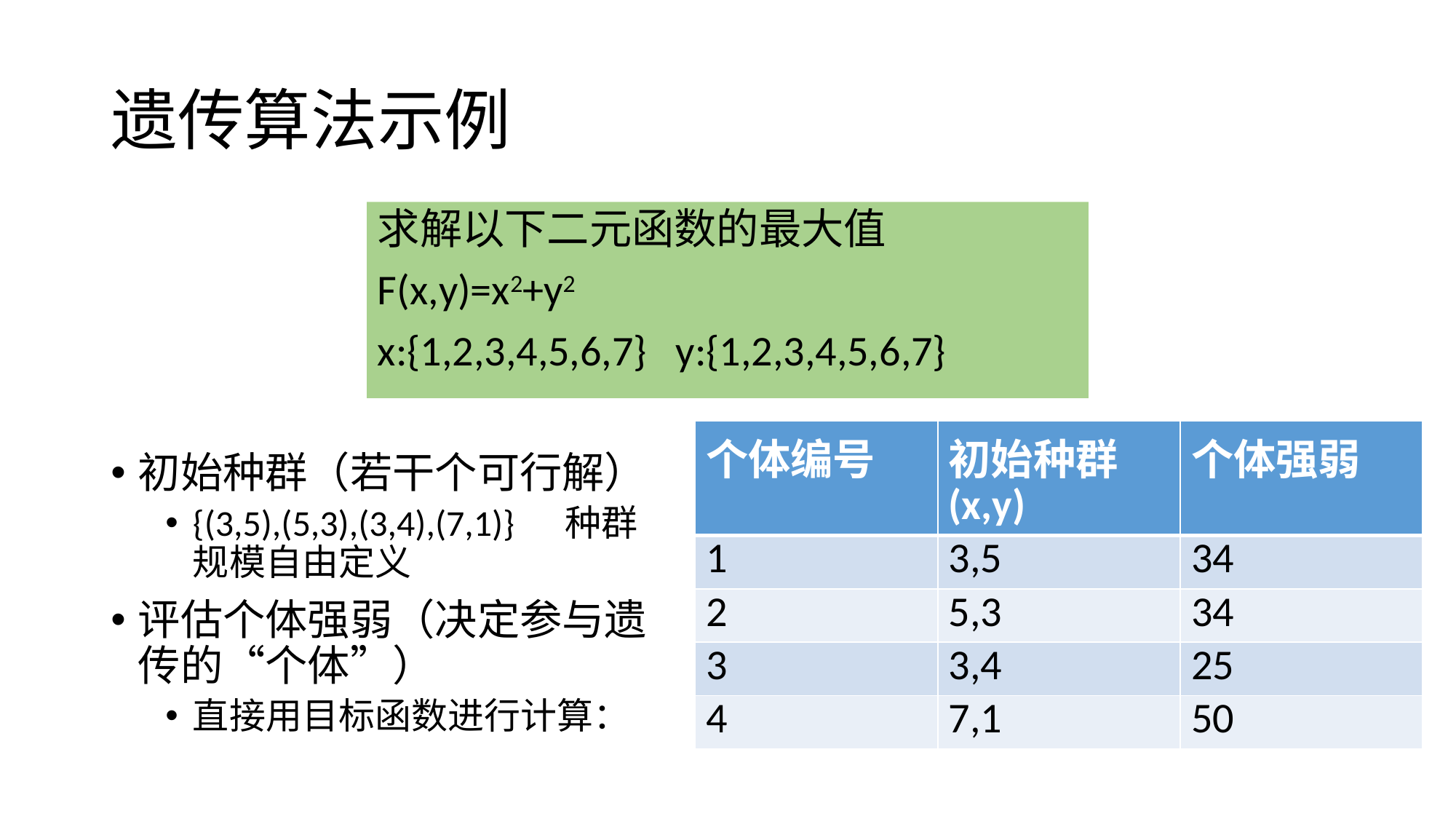

# 遗传算法示例
求解以下二元函数的最大值
F(x,y)=x2+y2
x:{1,2,3,4,5,6,7}   y:{1,2,3,4,5,6,7}
| 个体编号 | 初始种群(x,y) | 个体强弱 |
| --- | --- | --- |
| 1 | 3,5 | 34 |
| 2 | 5,3 | 34 |
| 3 | 3,4 | 25 |
| 4 | 7,1 | 50 |
初始种群（若干个可行解）
{(3,5),(5,3),(3,4),(7,1)}     种群规模自由定义
评估个体强弱（决定参与遗传的“个体”）
直接用目标函数进行计算：